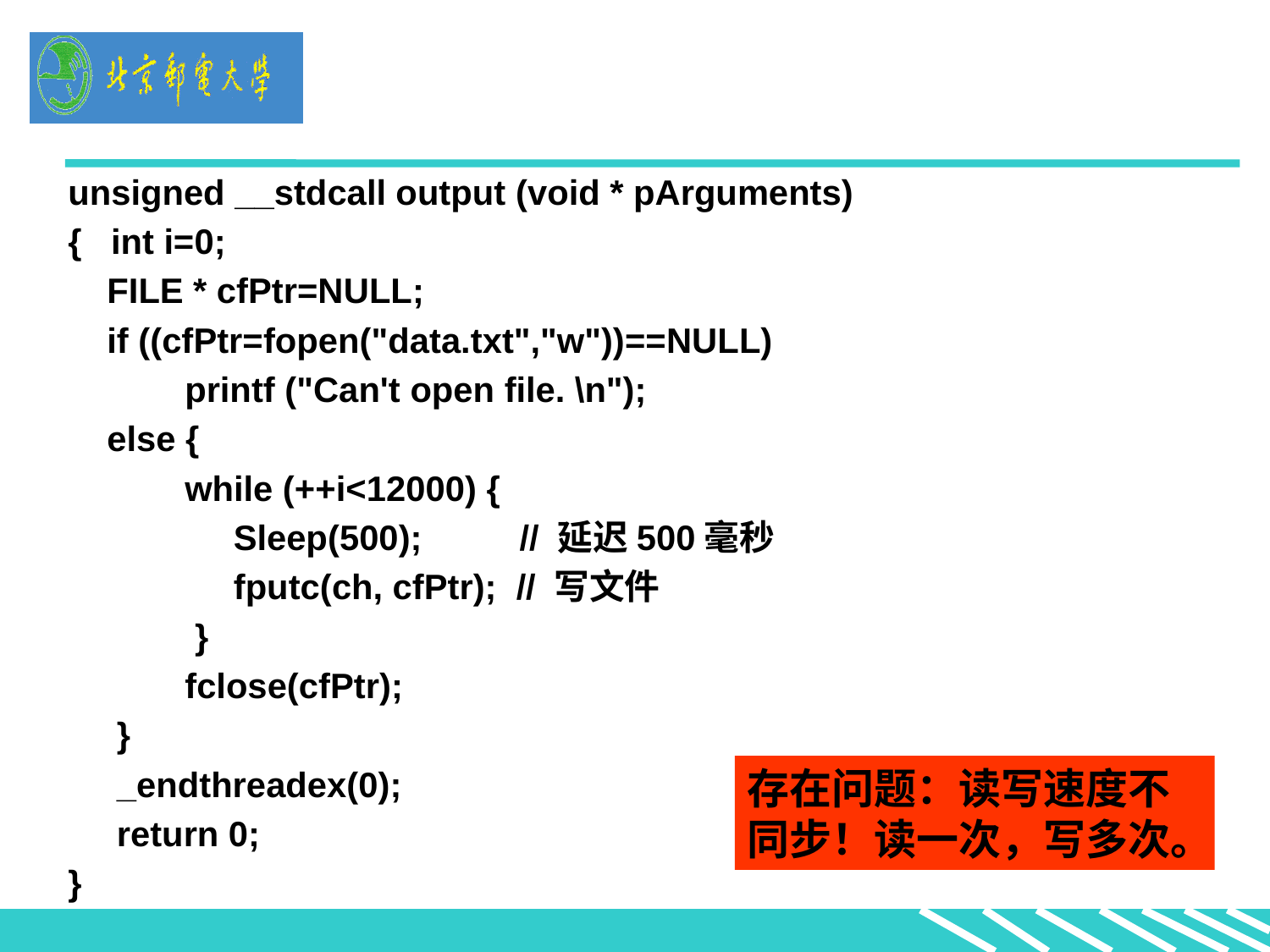

#
unsigned __stdcall output (void * pArguments)
{   int i=0;
    FILE * cfPtr=NULL;
    if ((cfPtr=fopen("data.txt","w"))==NULL)
            printf ("Can't open file. \n");
    else {
            while (++i<12000) {
                 Sleep(500);          // 延迟500毫秒
                 fputc(ch, cfPtr);  // 写文件
             }
            fclose(cfPtr);
     }
     _endthreadex(0);
     return 0;
}
存在问题：读写速度不同步！读一次，写多次。